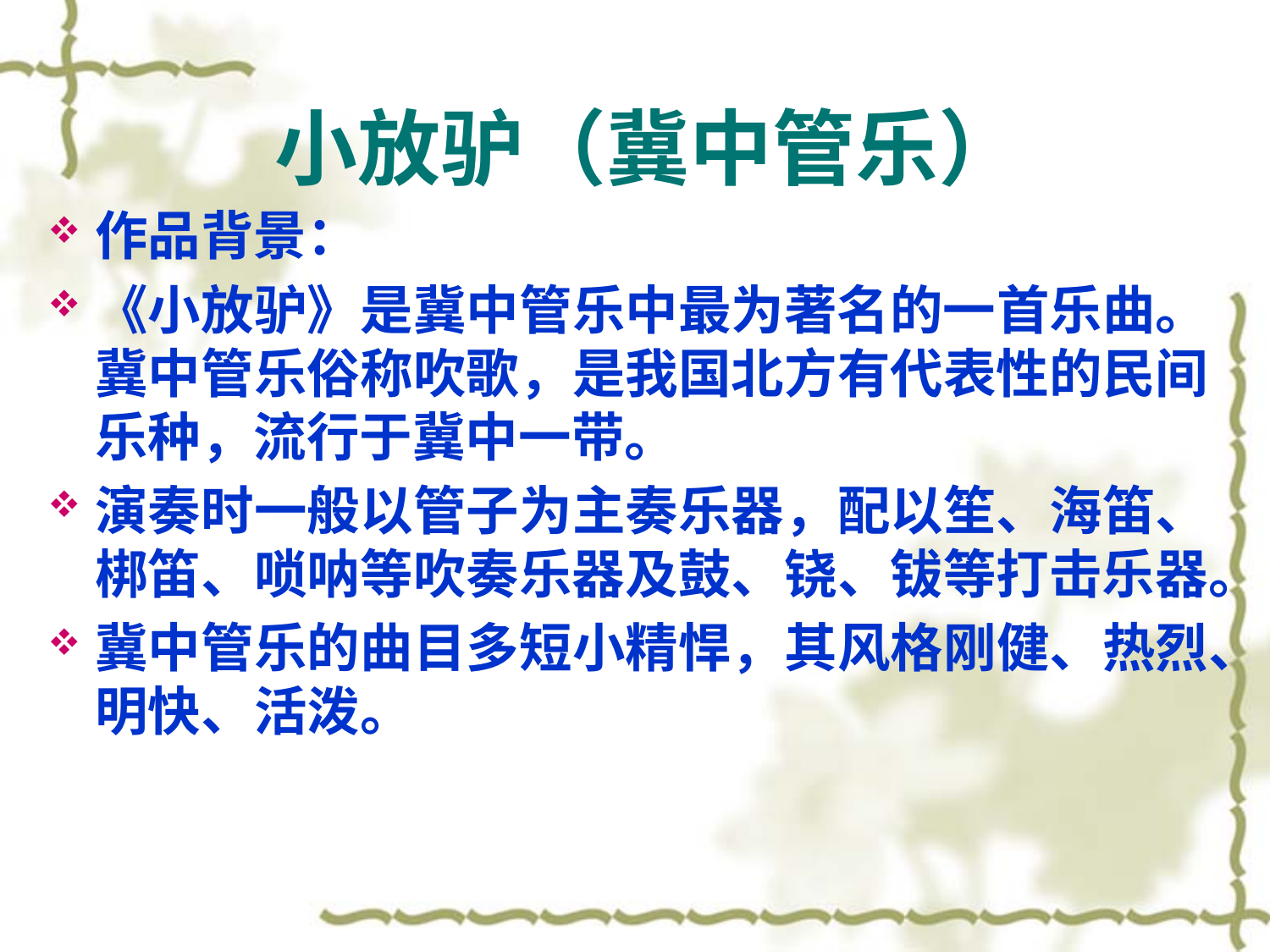

# 小放驴（冀中管乐）
作品背景：
《小放驴》是冀中管乐中最为著名的一首乐曲。冀中管乐俗称吹歌，是我国北方有代表性的民间乐种，流行于冀中一带。
演奏时一般以管子为主奏乐器，配以笙、海笛、梆笛、唢呐等吹奏乐器及鼓、铙、钹等打击乐器。
冀中管乐的曲目多短小精悍，其风格刚健、热烈、明快、活泼。